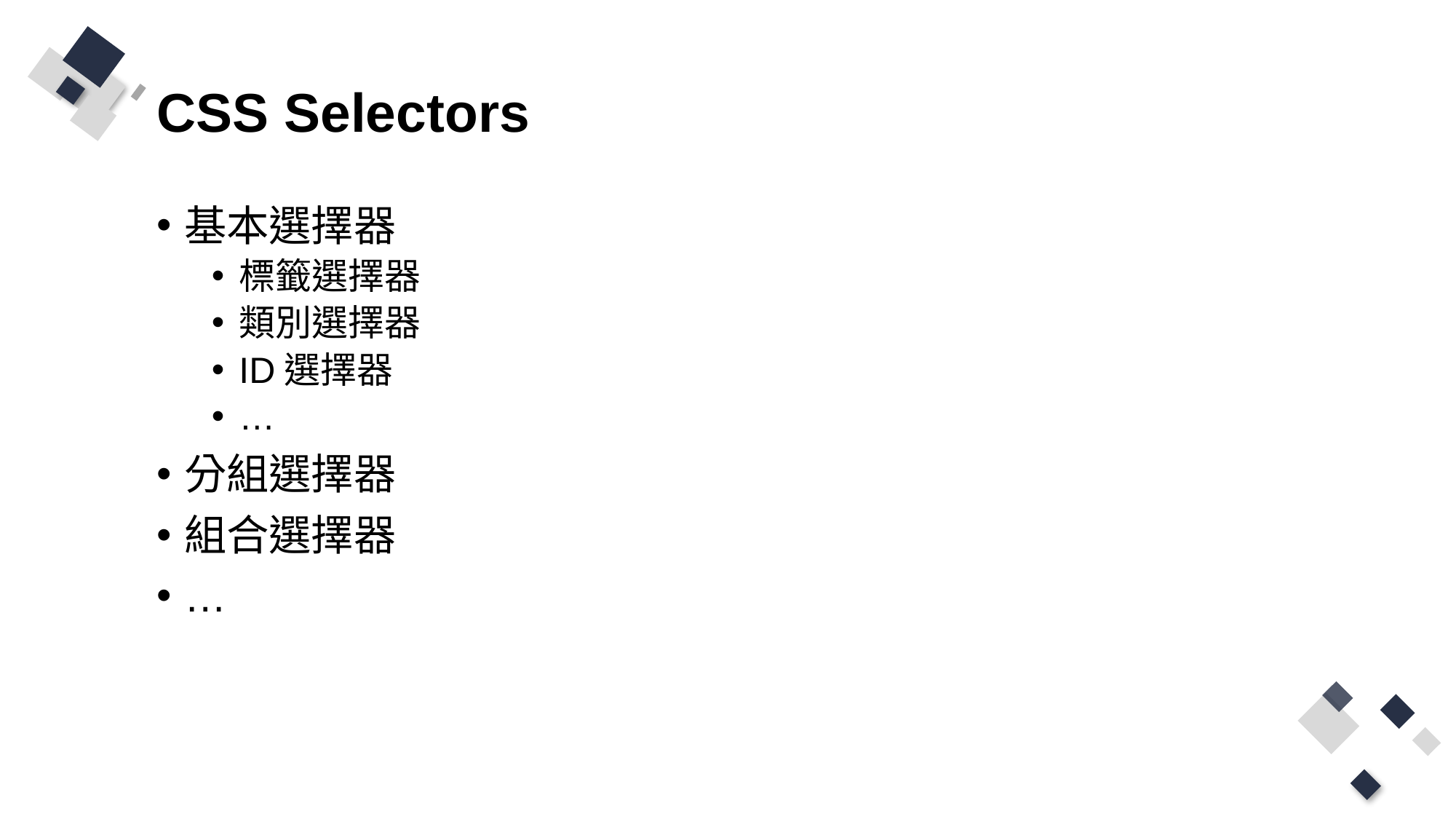

# CSS Selectors
基本選擇器
標籤選擇器
類別選擇器
ID選擇器
…
分組選擇器
組合選擇器
…